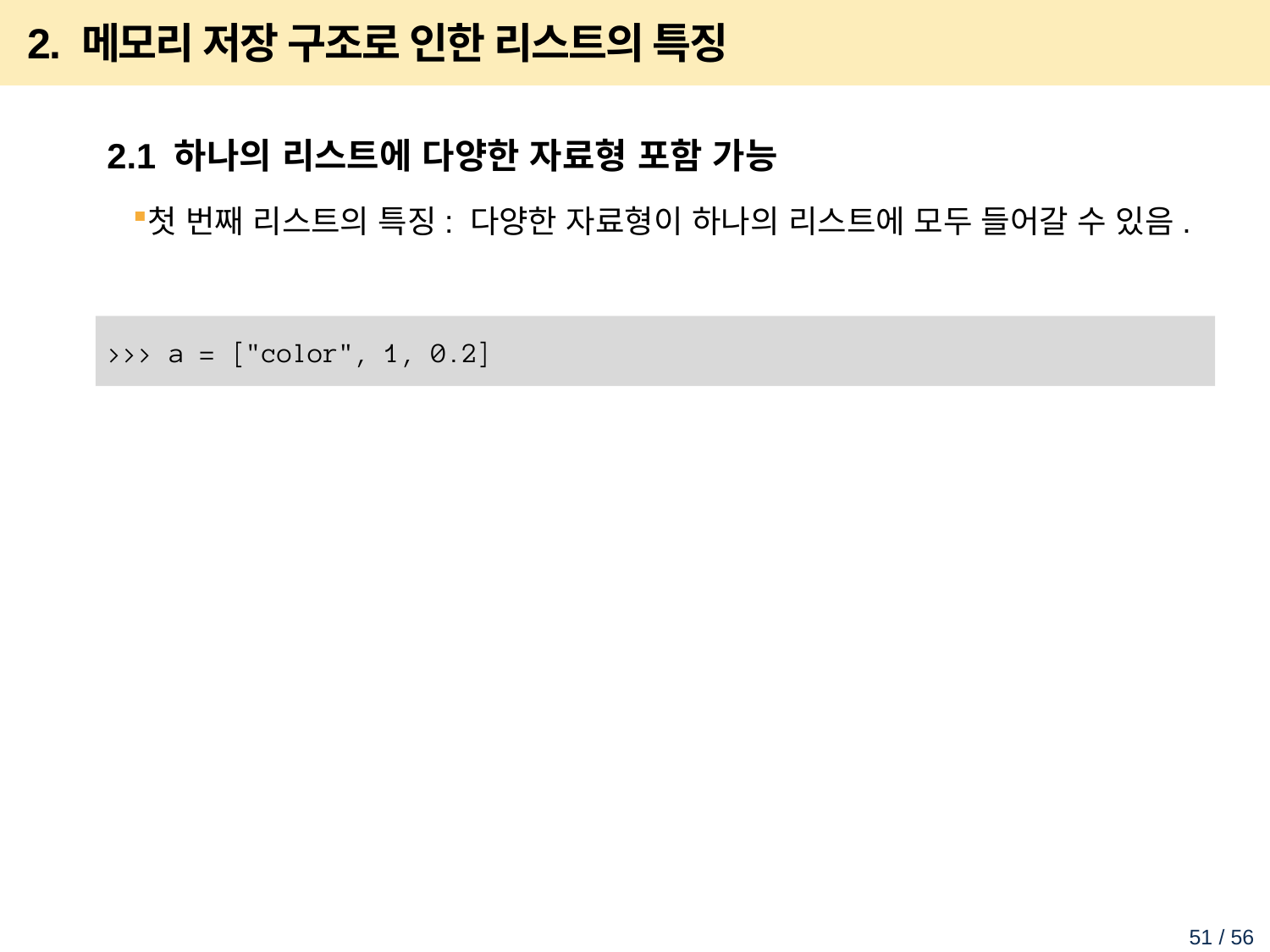

# 2. 메모리 저장 구조로 인한 리스트의 특징
2.1 하나의 리스트에 다양한 자료형 포함 가능
첫 번째 리스트의 특징: 다양한 자료형이 하나의 리스트에 모두 들어갈 수 있음.

>>> a = ["color", 1, 0.2]